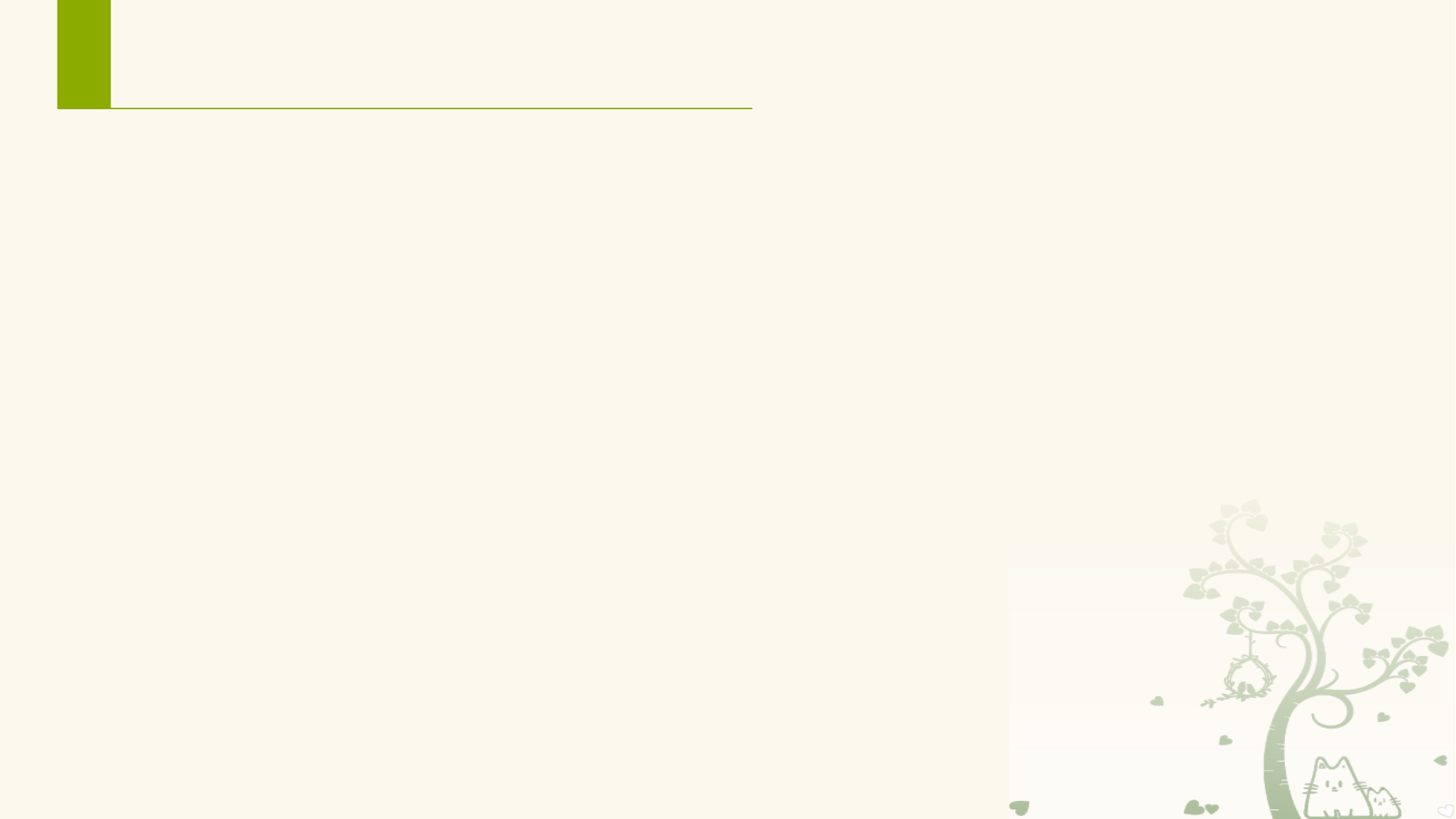

# 4. Android 项目结构
项目与模块
 Android Studio模块有三种类型：
 （1）应用模块，最常用的模块，一个模块为一个应用程序，每个项目都有一个默认名为app的模块。
 （2）库模块，为其他模块提供依赖包的，它不能安装和运行；
 （3）Google cloud模块，为App提供后端服务器的模块，一般部署在Google Cloud上。

    如何创建项目与添加模块呢？